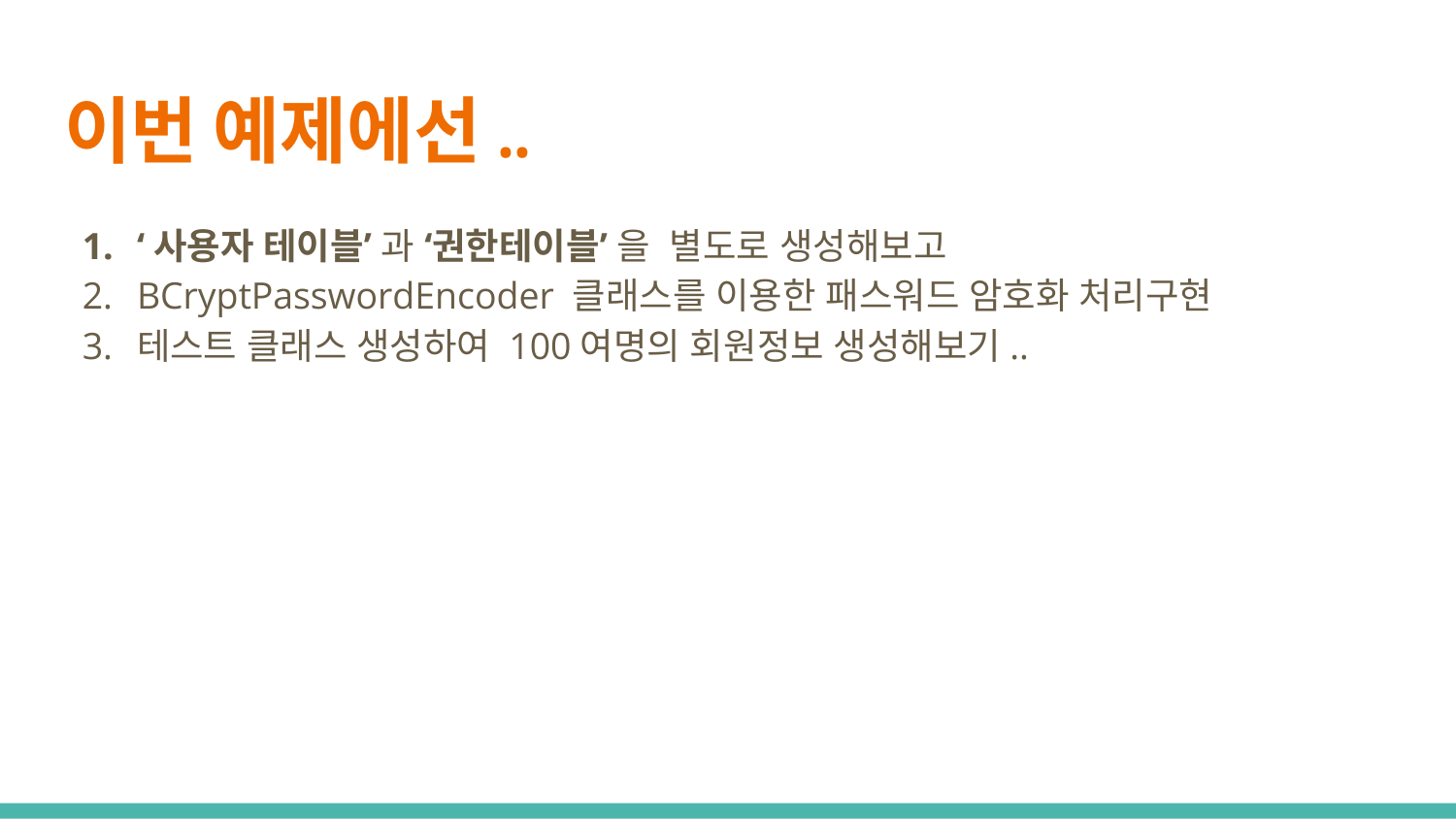

# 이번 예제에선..
‘사용자 테이블’ 과 ‘권한테이블’ 을  별도로 생성해보고
BCryptPasswordEncoder 클래스를 이용한 패스워드 암호화 처리구현
테스트 클래스 생성하여 100여명의 회원정보 생성해보기..